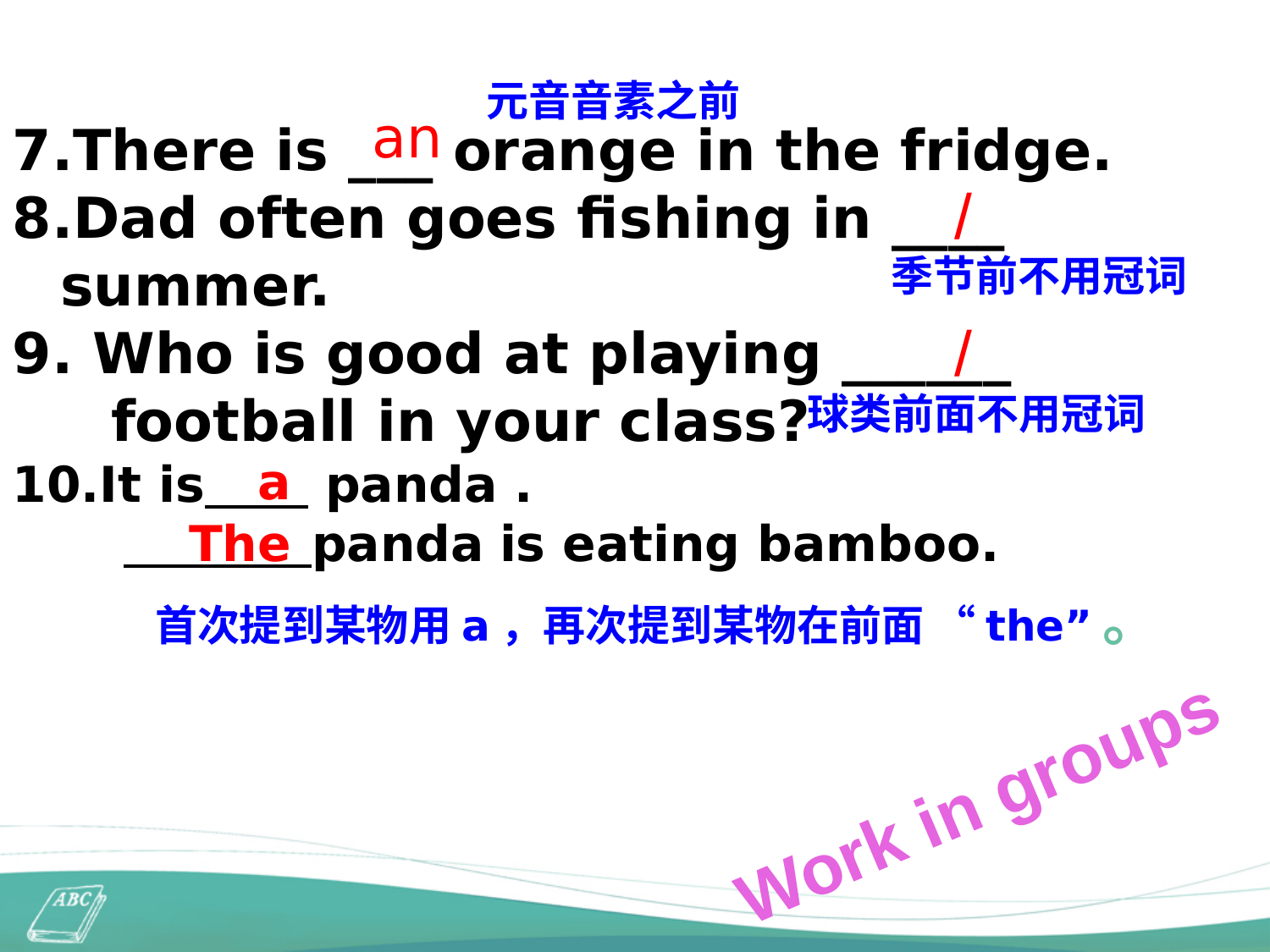

7.There is ___ orange in the fridge.
8.Dad often goes fishing in ____     summer.
9. Who is good at playing ______
     football in your class?
10.It is       panda .
                   panda is eating bamboo.

元音音素之前

an
/
季节前不用冠词
/
球类前面不用冠词
a
The
首次提到某物用a，再次提到某物在前面 “the”。
Work in groups